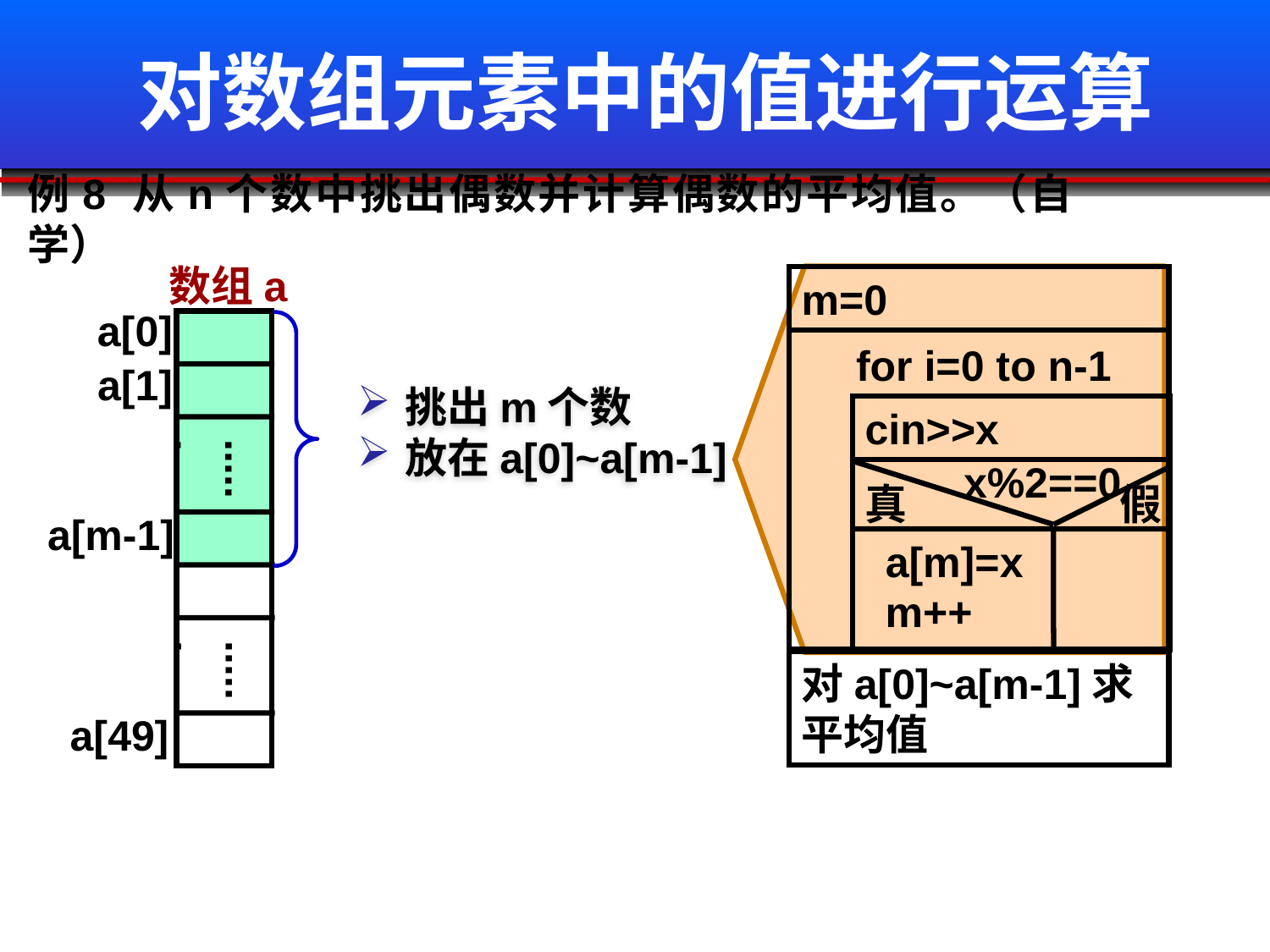

# 对数组元素中的值进行运算
例8 从n个数中挑出偶数并计算偶数的平均值。（自学）
数组a
a[0]

......

......
a[49]

m=0

for i=0 to n-1
cin>>x
x%2==0

真
假
a[m]=x

m++

a[1]
挑出m个数
放在a[0]~a[m-1]
a[m-1]
对a[0]~a[m-1]求平均值